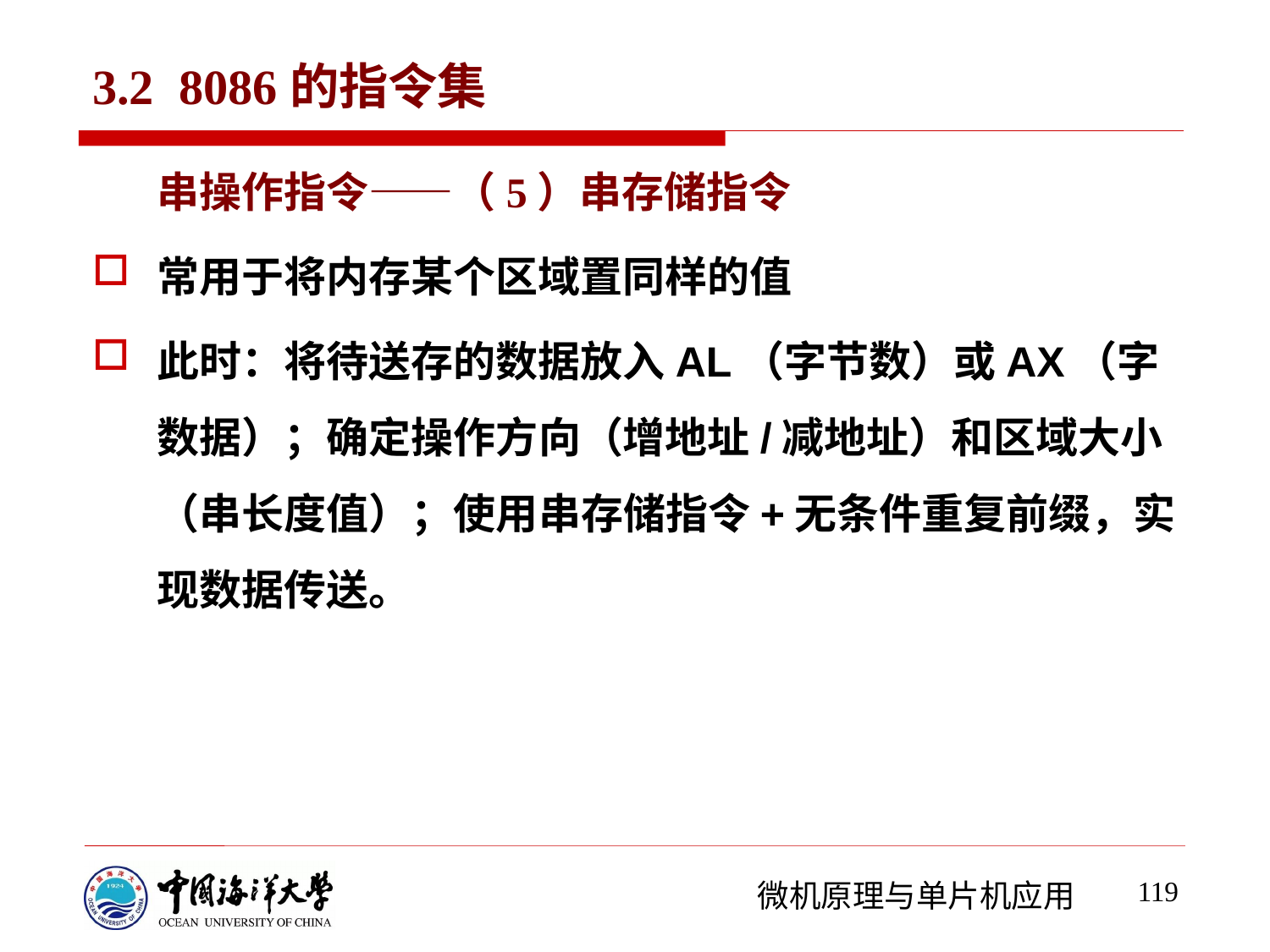

# 3.2  8086的指令集
串操作指令——（5）串存储指令
常用于将内存某个区域置同样的值
此时：将待送存的数据放入AL（字节数）或AX（字数据）；确定操作方向（增地址/减地址）和区域大小（串长度值）；使用串存储指令+无条件重复前缀，实现数据传送。

119